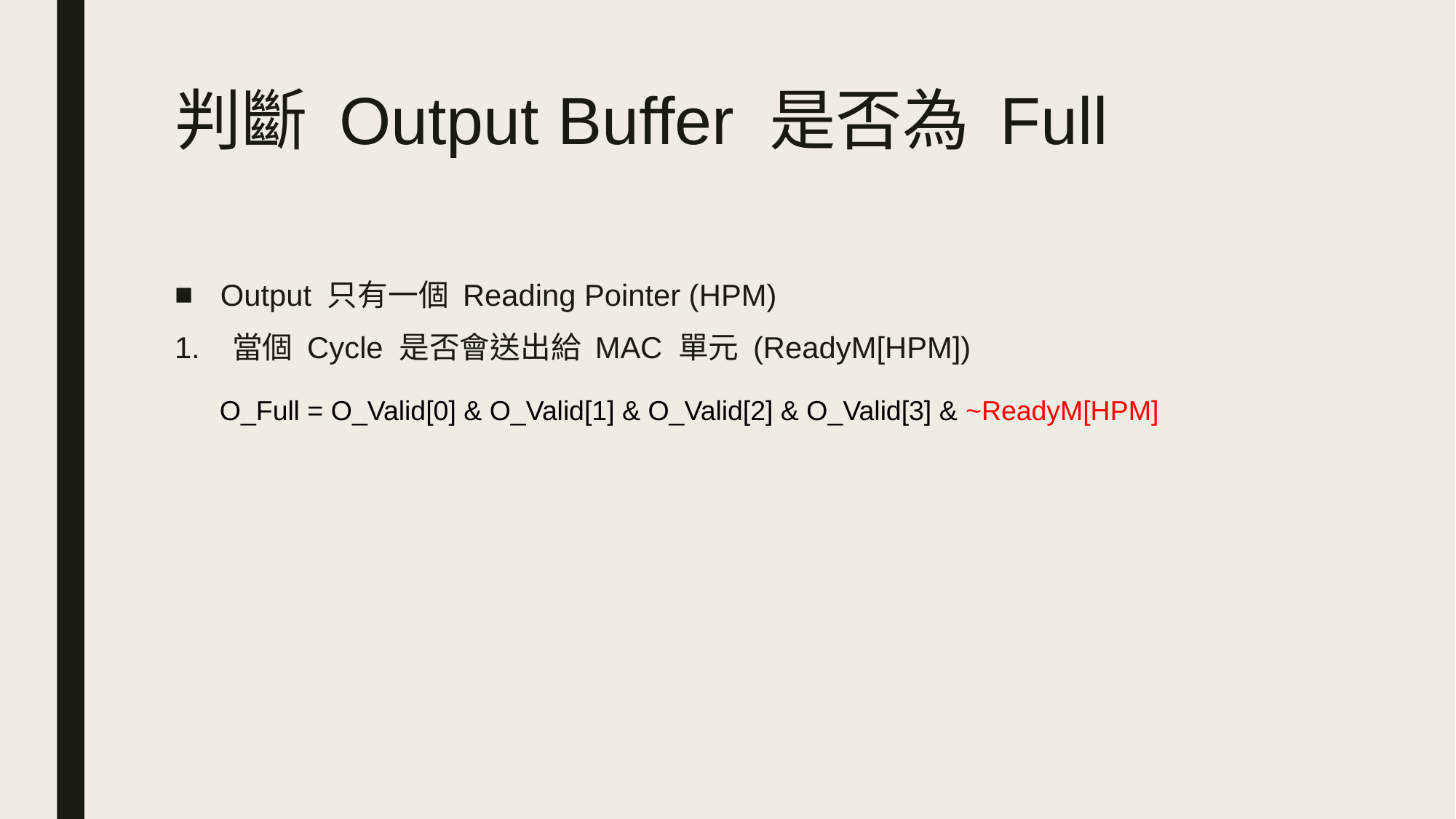

# 判斷 Output Buffer 是否為 Full
Output 只有一個 Reading Pointer (HPM)
1.   當個 Cycle 是否會送出給 MAC 單元 (ReadyM[HPM])

O_Full = O_Valid[0] & O_Valid[1] & O_Valid[2] & O_Valid[3] & ~ReadyM[HPM]